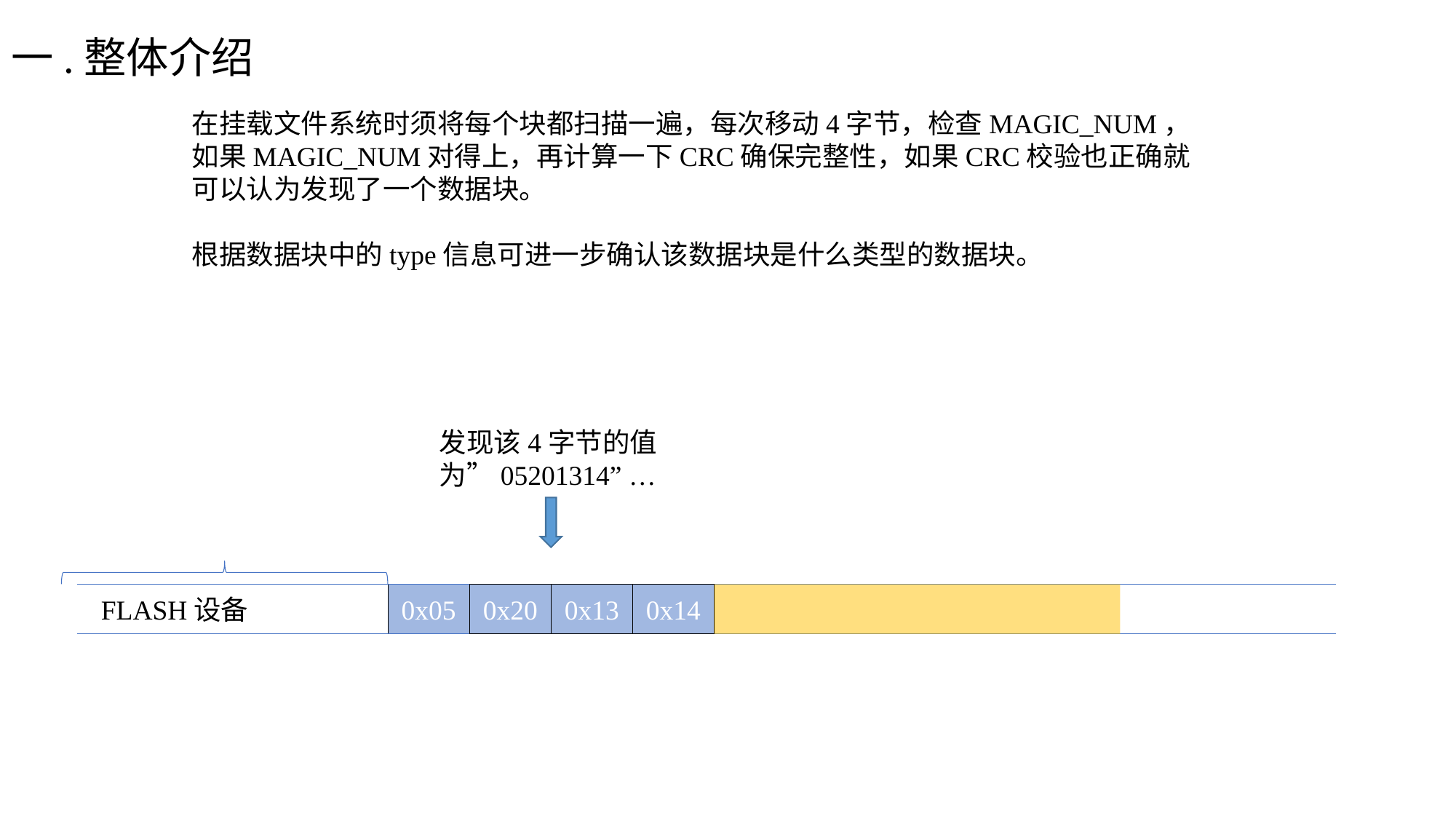

# 一.整体介绍
在挂载文件系统时须将每个块都扫描一遍，每次移动4字节，检查MAGIC_NUM，如果MAGIC_NUM对得上，再计算一下CRC确保完整性，如果CRC校验也正确就可以认为发现了一个数据块。

根据数据块中的type信息可进一步确认该数据块是什么类型的数据块。

发现该4字节的值为”05201314” …

0x05
0x20
0x13
0x14

FLASH设备